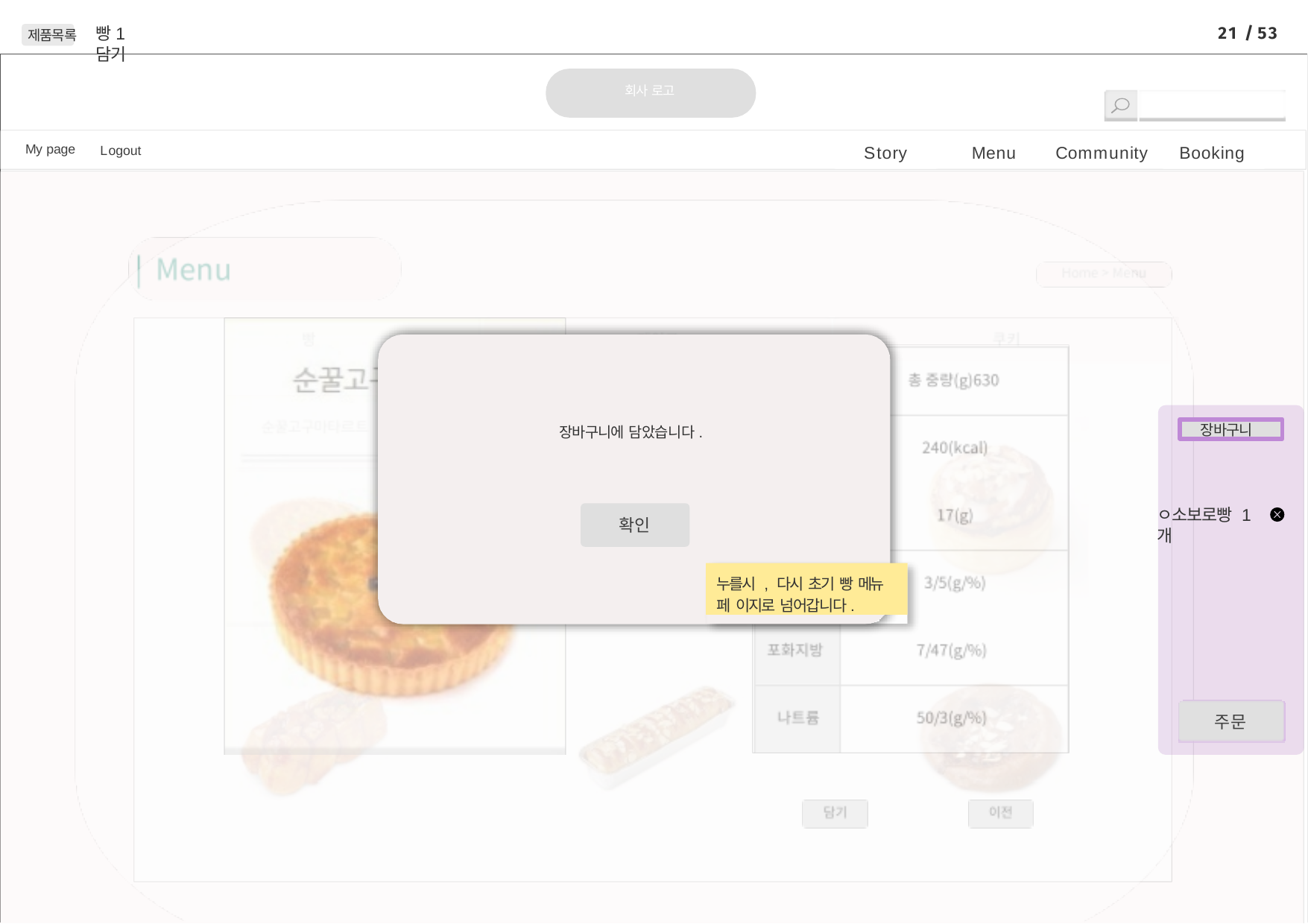

21 / 53
빵1 담기
제품목록

회사 로고

My page
Story
Menu
Community
Booking
Logout

장바구니
장바구니에 담았습니다.

ㅇ소보로빵 1개

확인

누를시 , 다시 초기 빵 메뉴 페  이지로 넘어갑니다.

주문